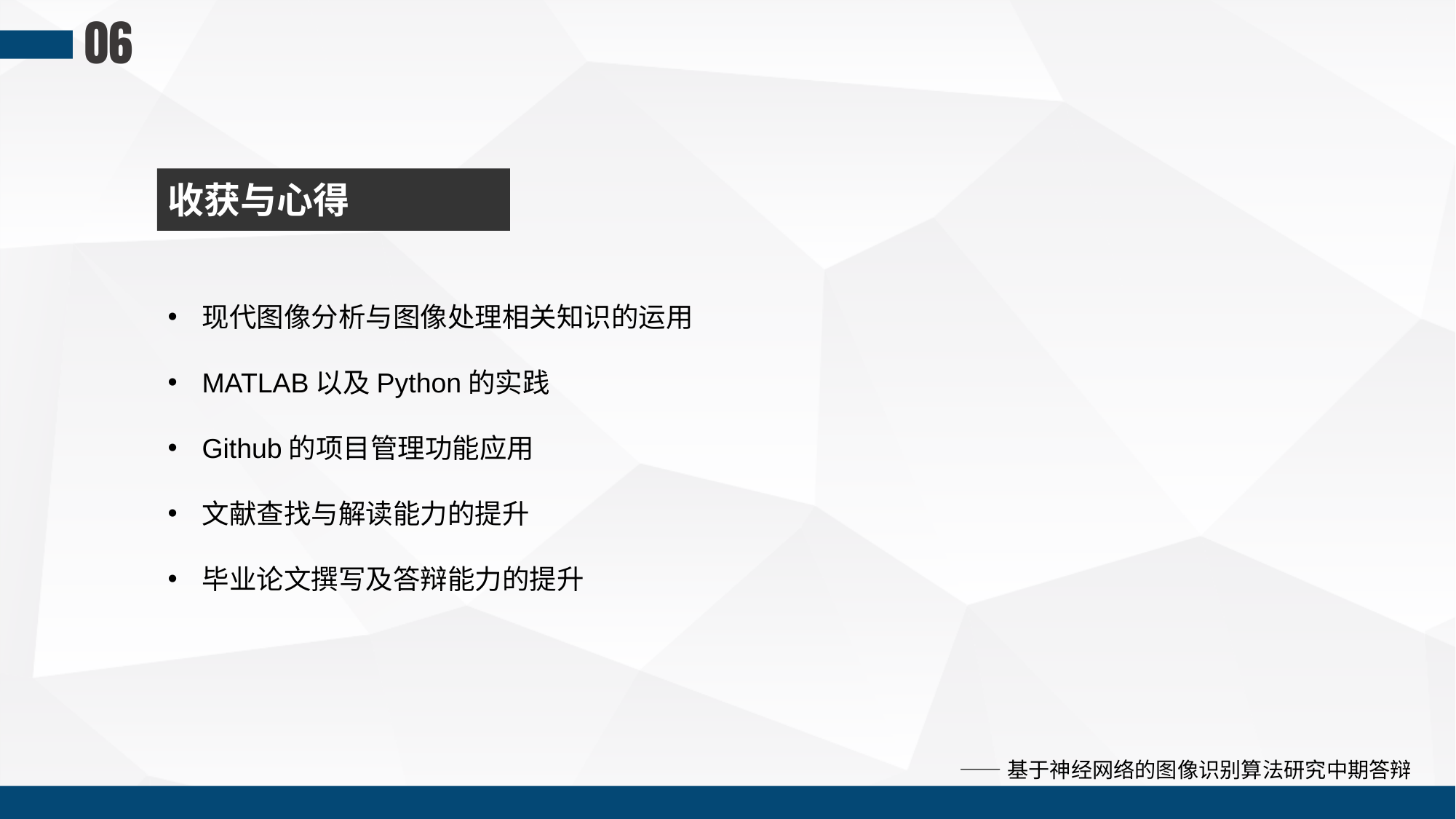

06

收获与心得
现代图像分析与图像处理相关知识的运用
MATLAB以及Python的实践
Github的项目管理功能应用
文献查找与解读能力的提升
毕业论文撰写及答辩能力的提升
——基于神经网络的图像识别算法研究中期答辩